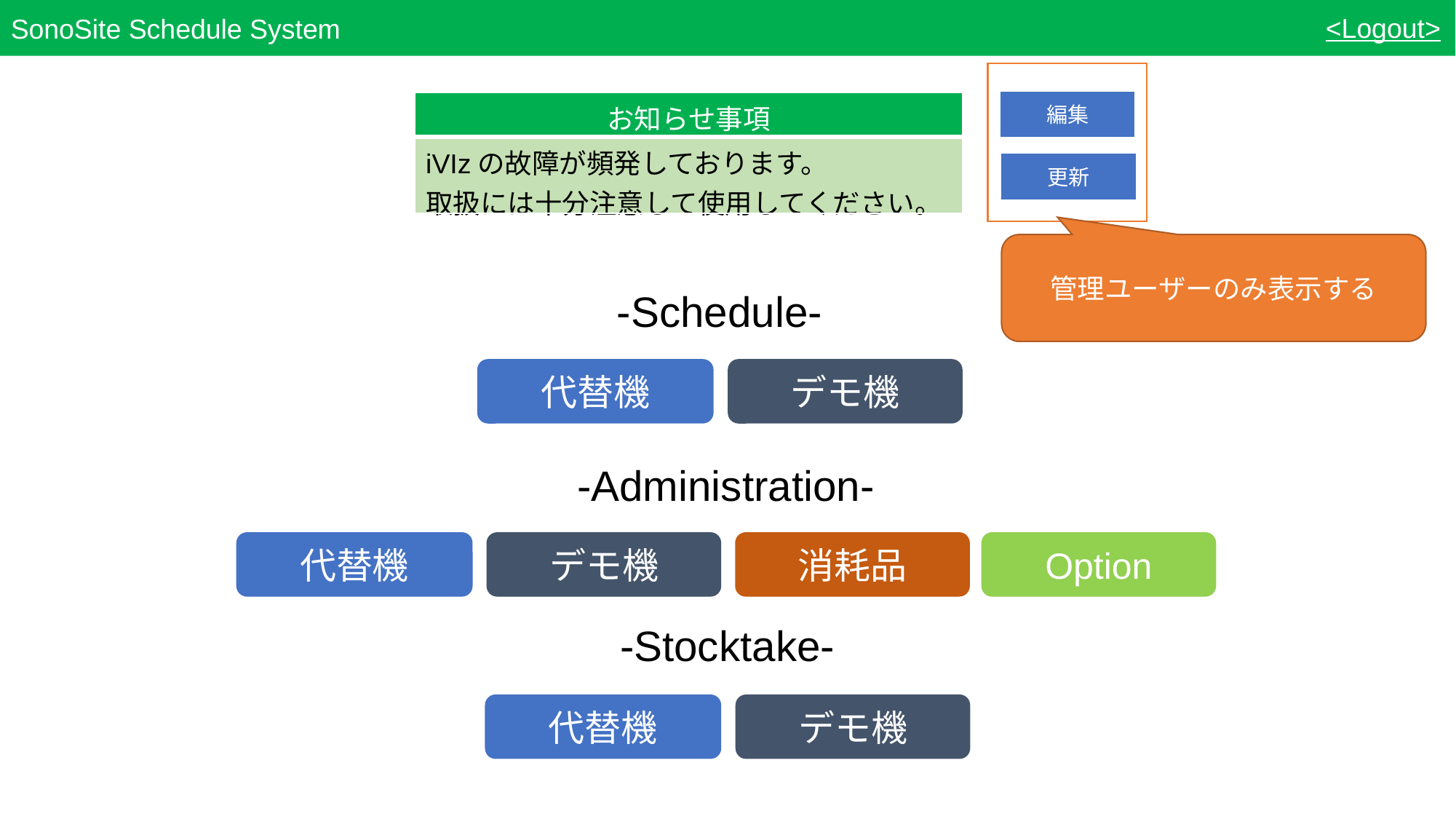

SonoSite Schedule System
<Logout>

| お知らせ事項 |
| --- |
| iVIzの故障が頻発しております。 取扱には十分注意して使用してください。 |
編集
更新
管理ユーザーのみ表示する
-Schedule-
代替機
デモ機
-Administration-
代替機
デモ機
消耗品
Option
-Stocktake-
代替機
デモ機